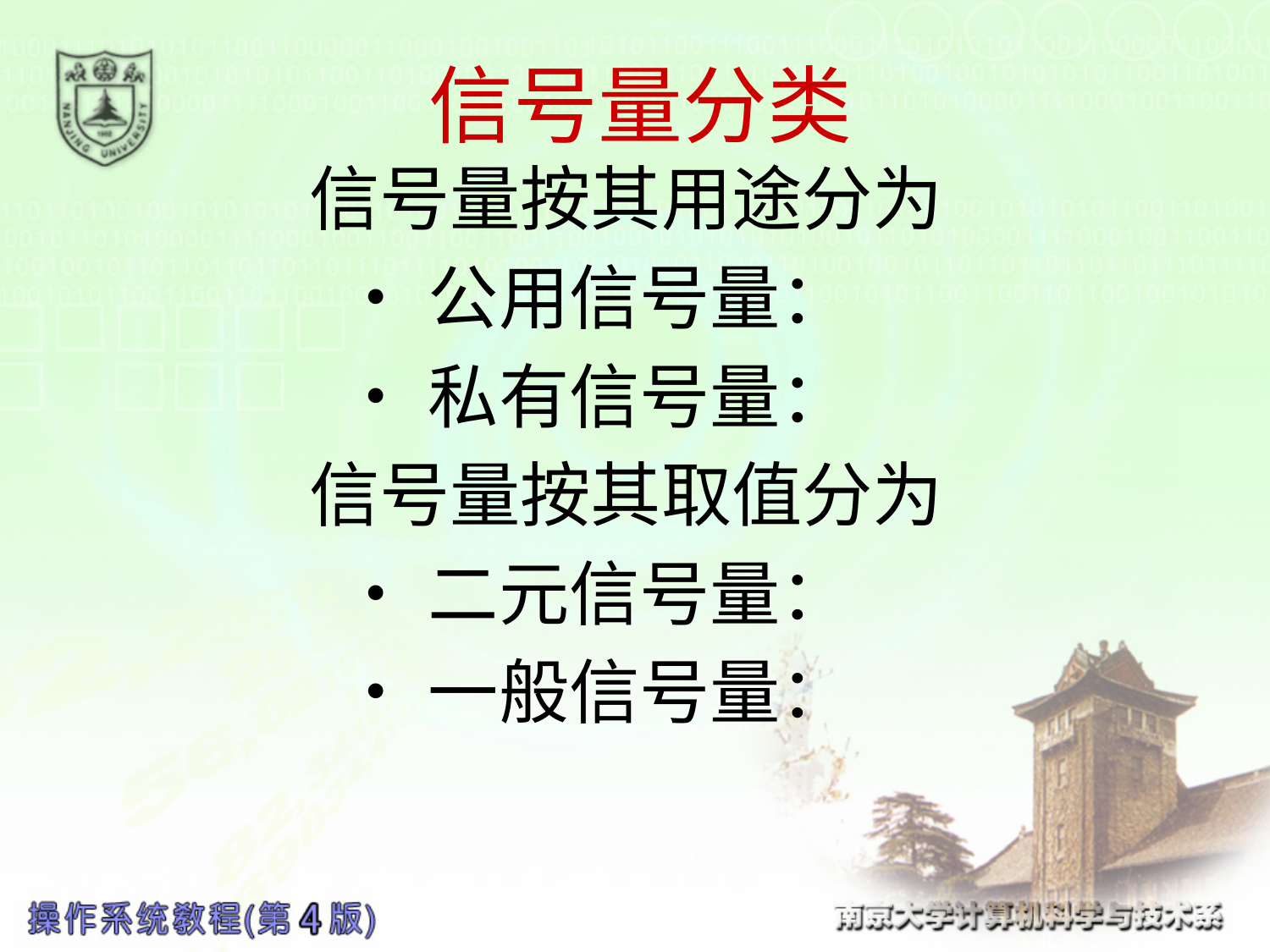

# 信号量分类
信号量按其用途分为
  •公用信号量：
  •私有信号量：
信号量按其取值分为
  •二元信号量：
  •一般信号量：